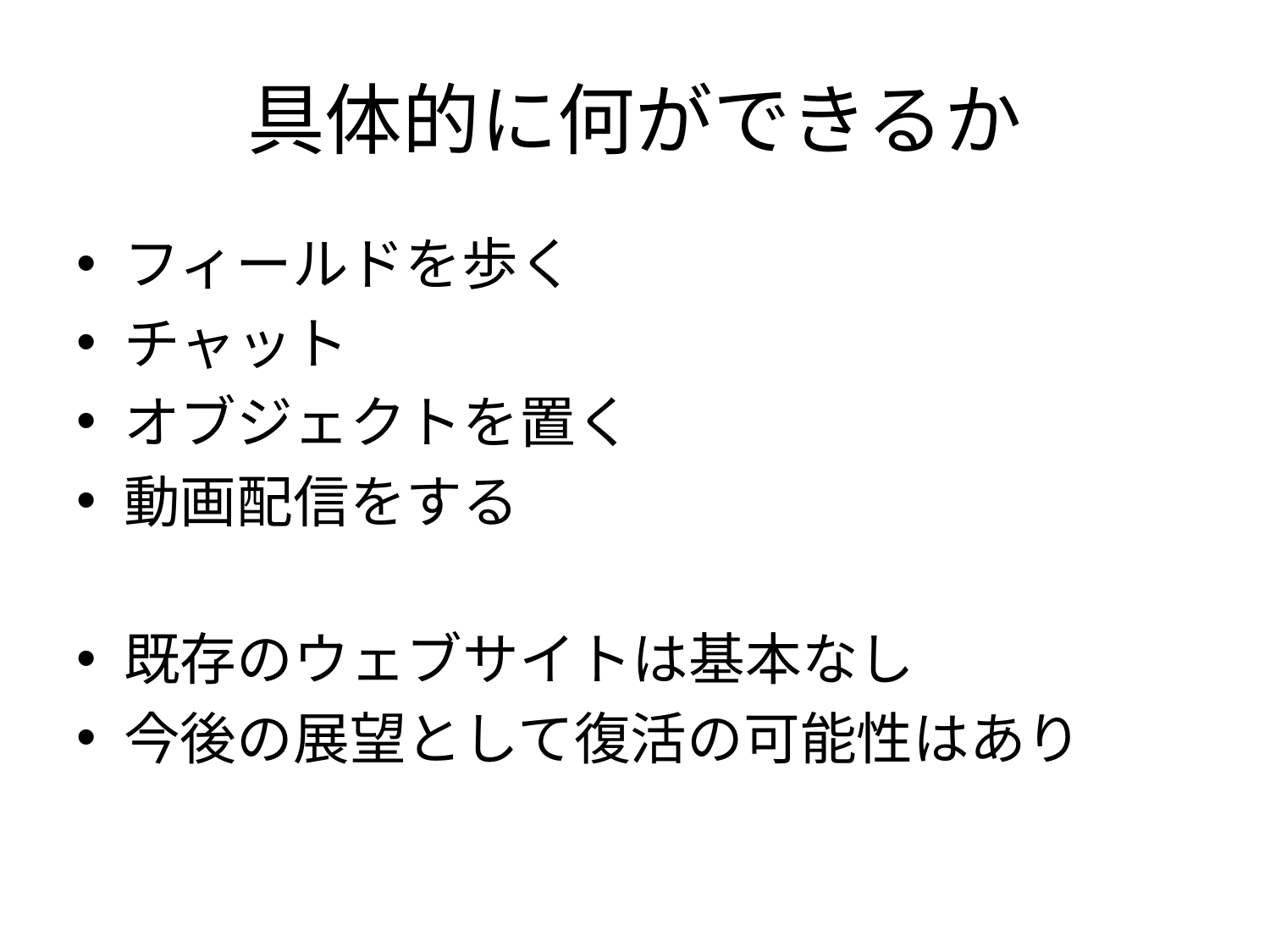

# 具体的に何ができるか
フィールドを歩く
チャット
オブジェクトを置く
動画配信をする

既存のウェブサイトは基本なし
今後の展望として復活の可能性はあり